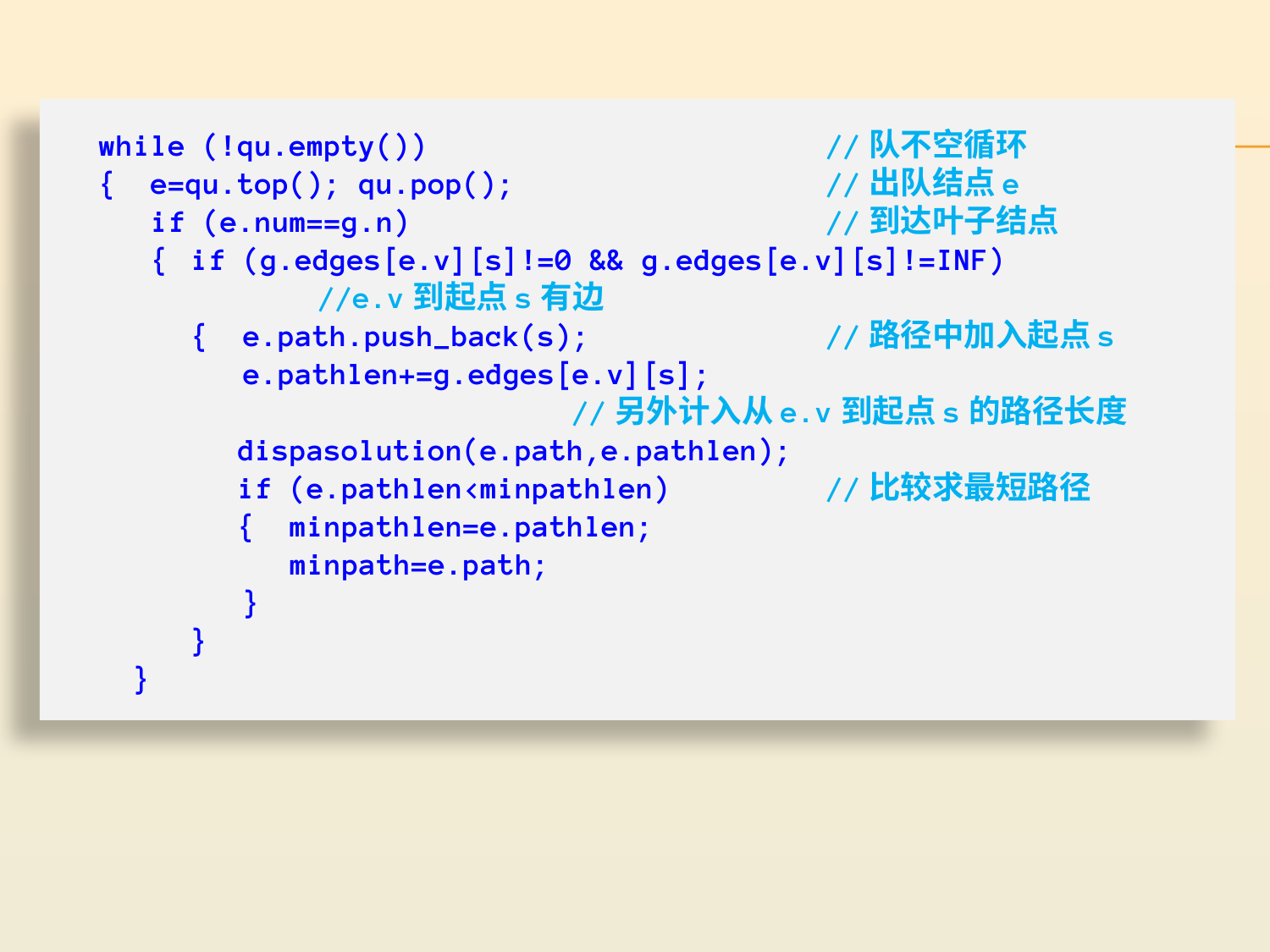

while (!qu.empty())				//队不空循环
  {  e=qu.top(); qu.pop();			//出队结点e
     if (e.num==g.n)				//到达叶子结点
     {	if (g.edges[e.v][s]!=0 && g.edges[e.v][s]!=INF)
		//e.v到起点s有边
	{  e.path.push_back(s);		//路径中加入起点s
	   e.pathlen+=g.edges[e.v][s];
				//另外计入从e.v到起点s的路径长度
          dispasolution(e.path,e.pathlen);
          if (e.pathlen<minpathlen)		//比较求最短路径
          {  minpathlen=e.pathlen;
             minpath=e.path;
	   }
	}
    }